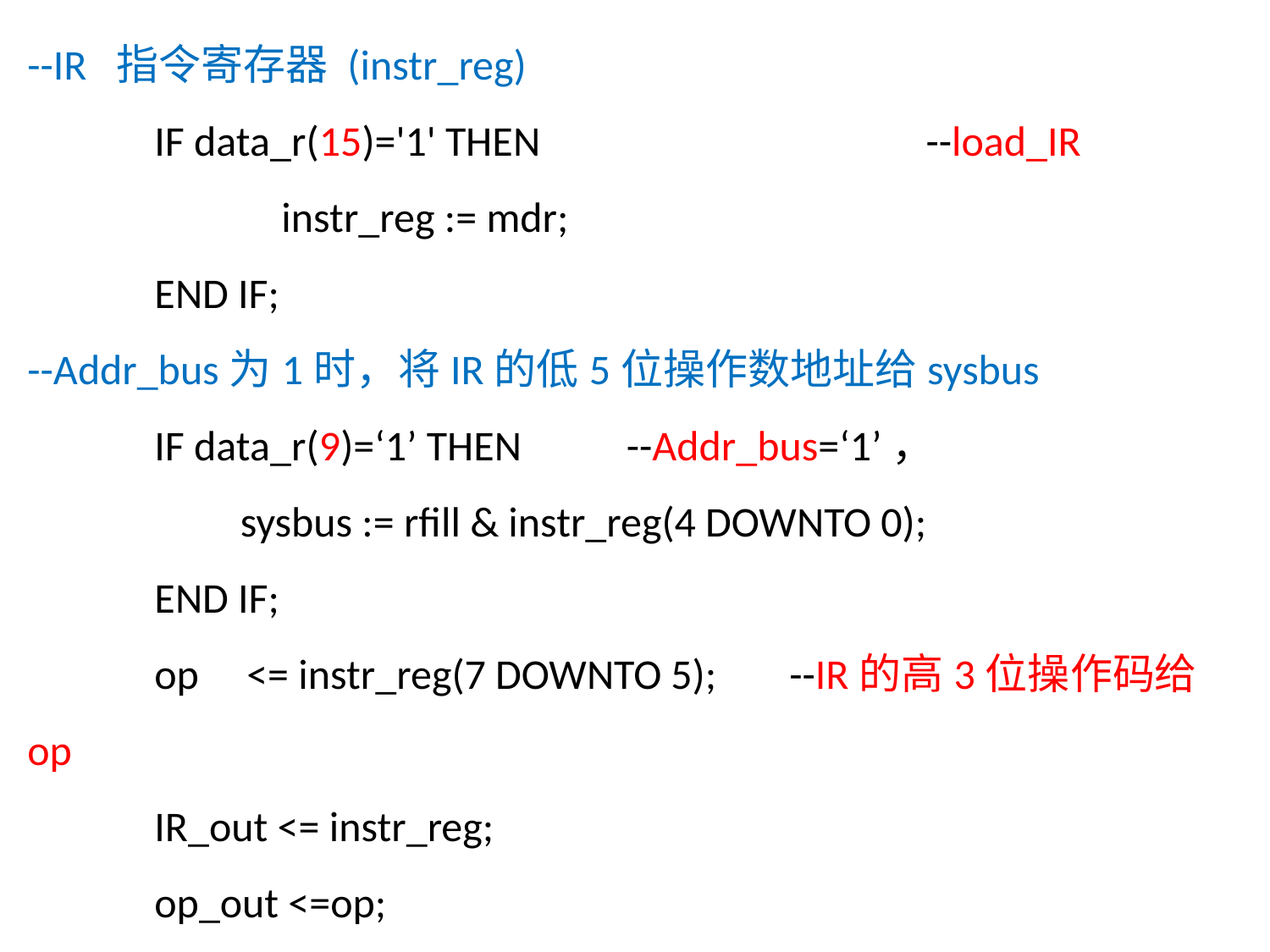

--IR  指令寄存器 (instr_reg)
	IF data_r(15)='1' THEN  			 --load_IR
		instr_reg := mdr;
	END IF;
--Addr_bus为1时，将IR的低5位操作数地址给sysbus
	IF data_r(9)=‘1’ THEN           --Addr_bus=‘1’，
	         sysbus := rfill & instr_reg(4 DOWNTO 0);
	END IF;
	op     <= instr_reg(7 DOWNTO 5);	--IR的高3位操作码给op
	IR_out <= instr_reg;
	op_out <=op;